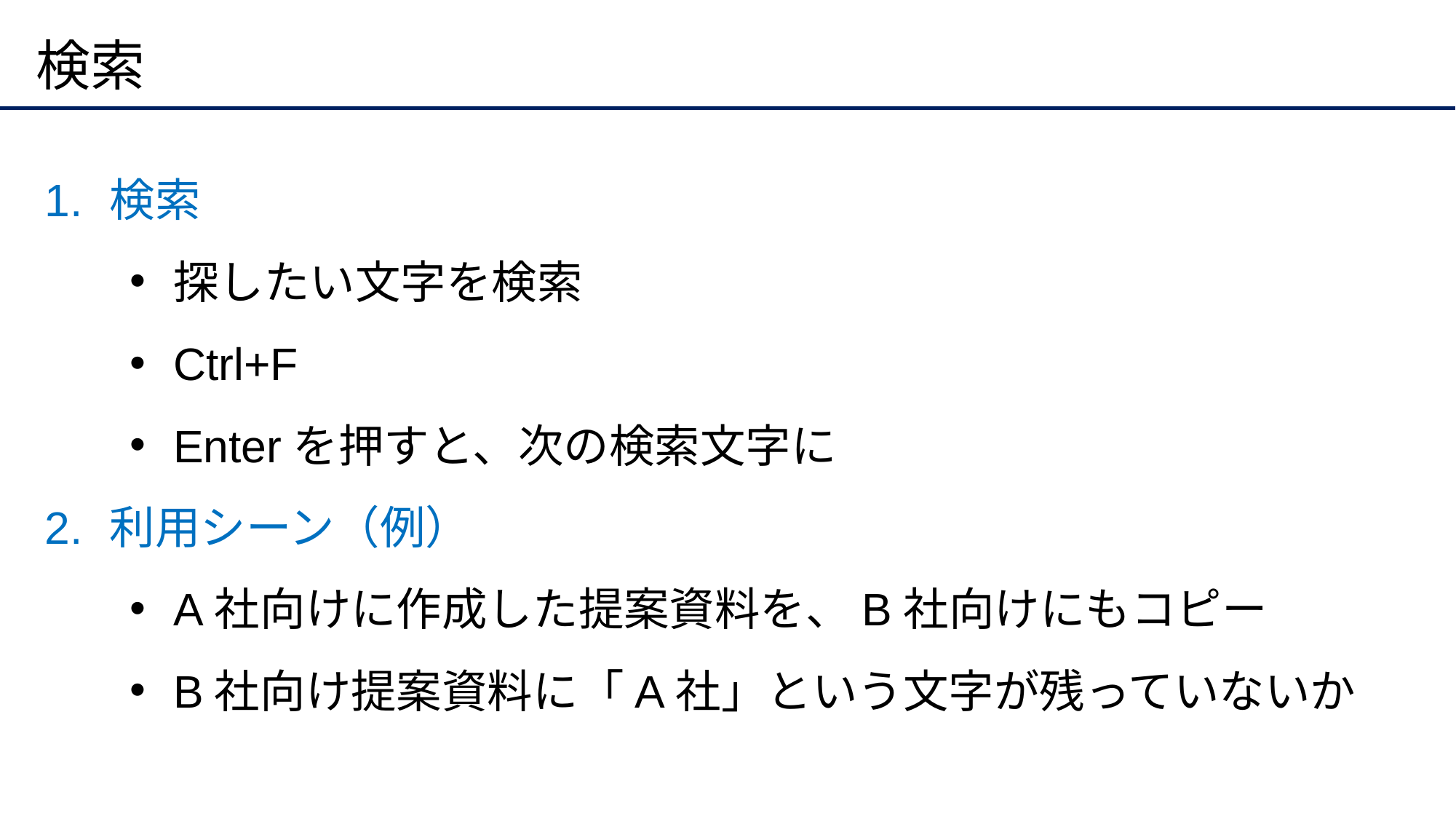

# 検索
検索
探したい文字を検索
Ctrl+F
Enterを押すと、次の検索文字に
利用シーン（例）
A社向けに作成した提案資料を、B社向けにもコピー
B社向け提案資料に「A社」という文字が残っていないか